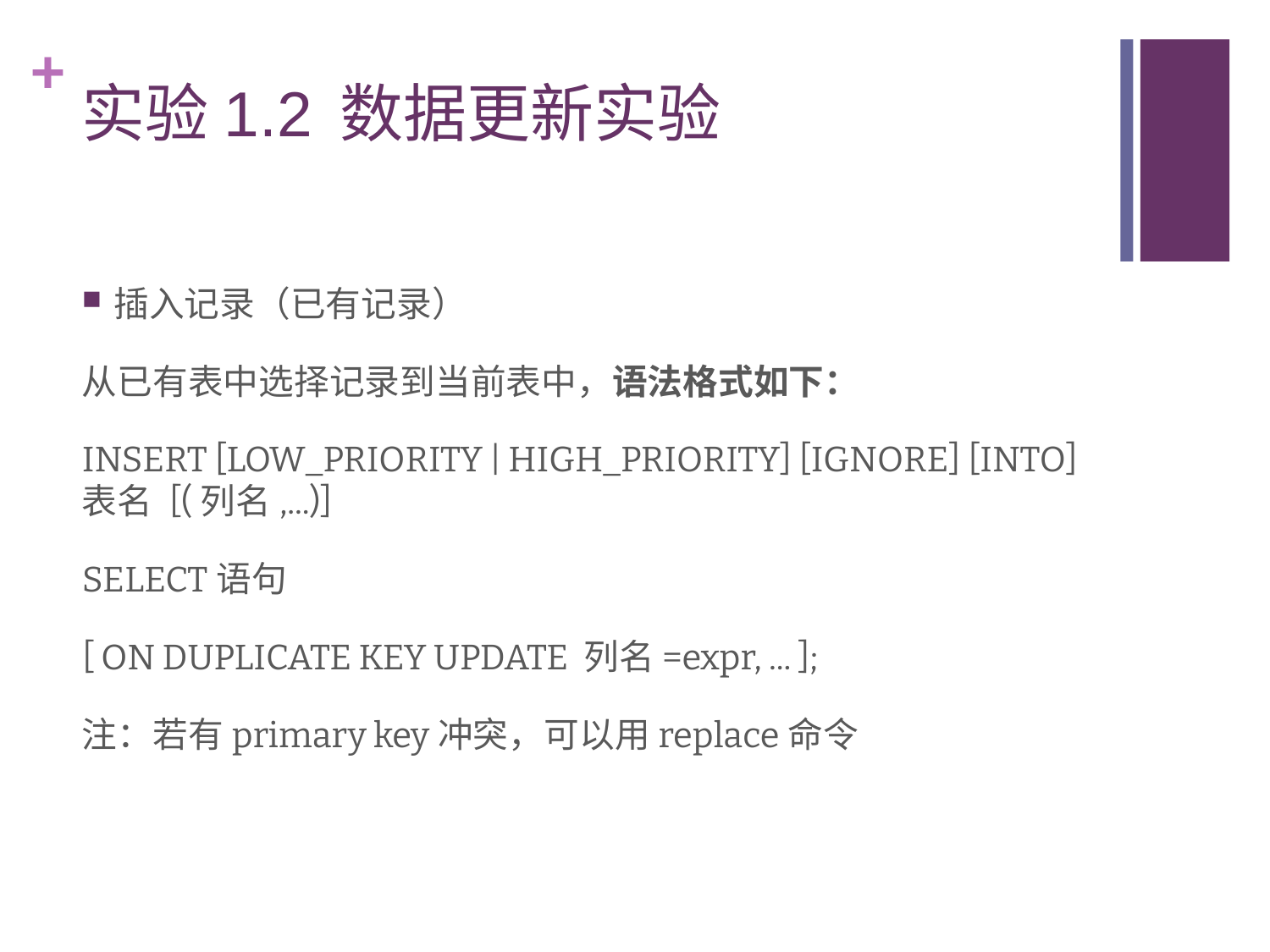

# 实验1.2 数据更新实验
插入记录（已有记录）
从已有表中选择记录到当前表中，语法格式如下：
INSERT [LOW_PRIORITY | HIGH_PRIORITY] [IGNORE] [INTO] 表名 [(列名,...)]
SELECT语句
[ ON DUPLICATE KEY UPDATE 列名=expr, ... ];
注：若有primary key冲突，可以用replace命令